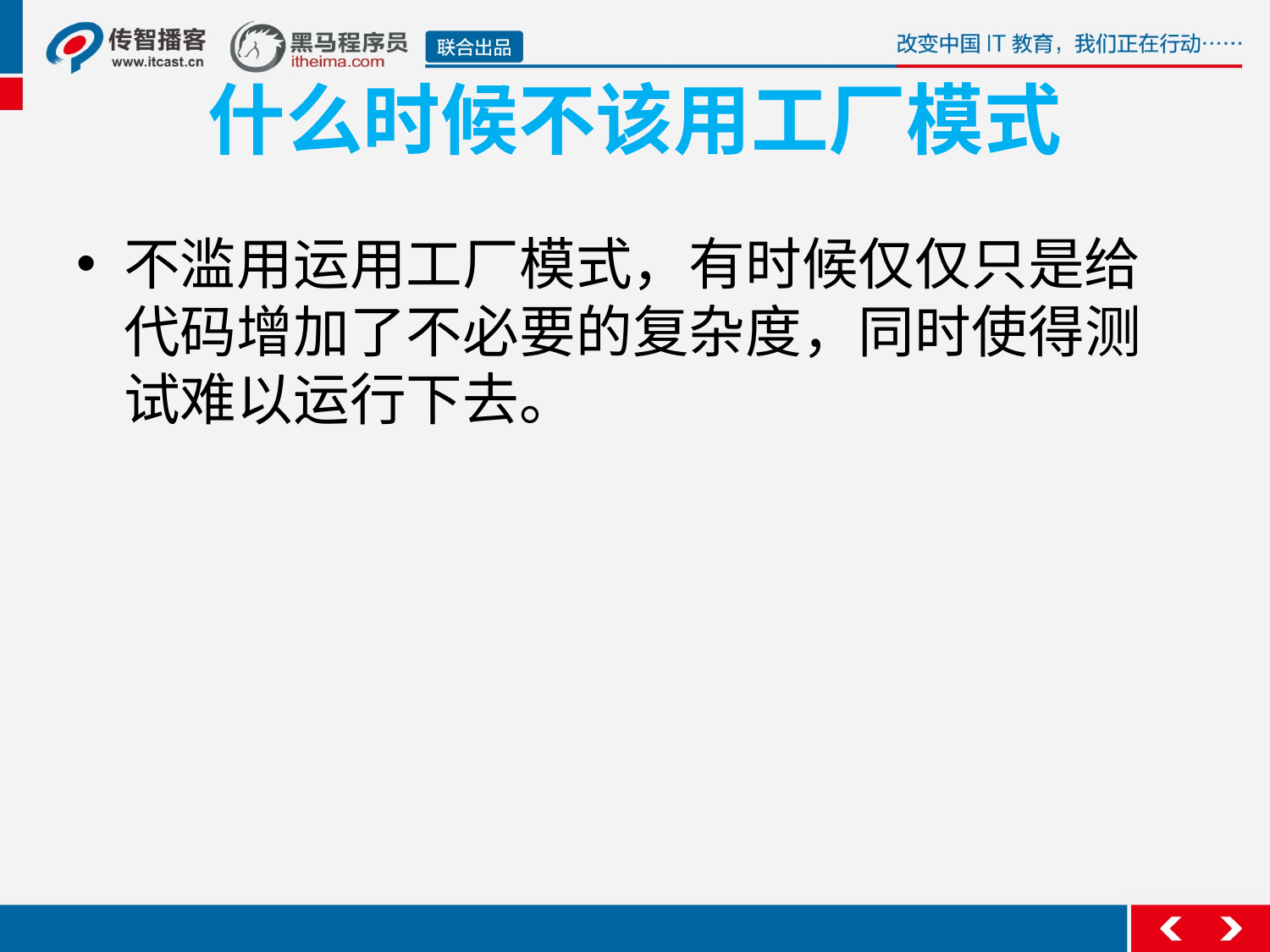

# 什么时候不该用工厂模式
不滥用运用工厂模式，有时候仅仅只是给代码增加了不必要的复杂度，同时使得测试难以运行下去。